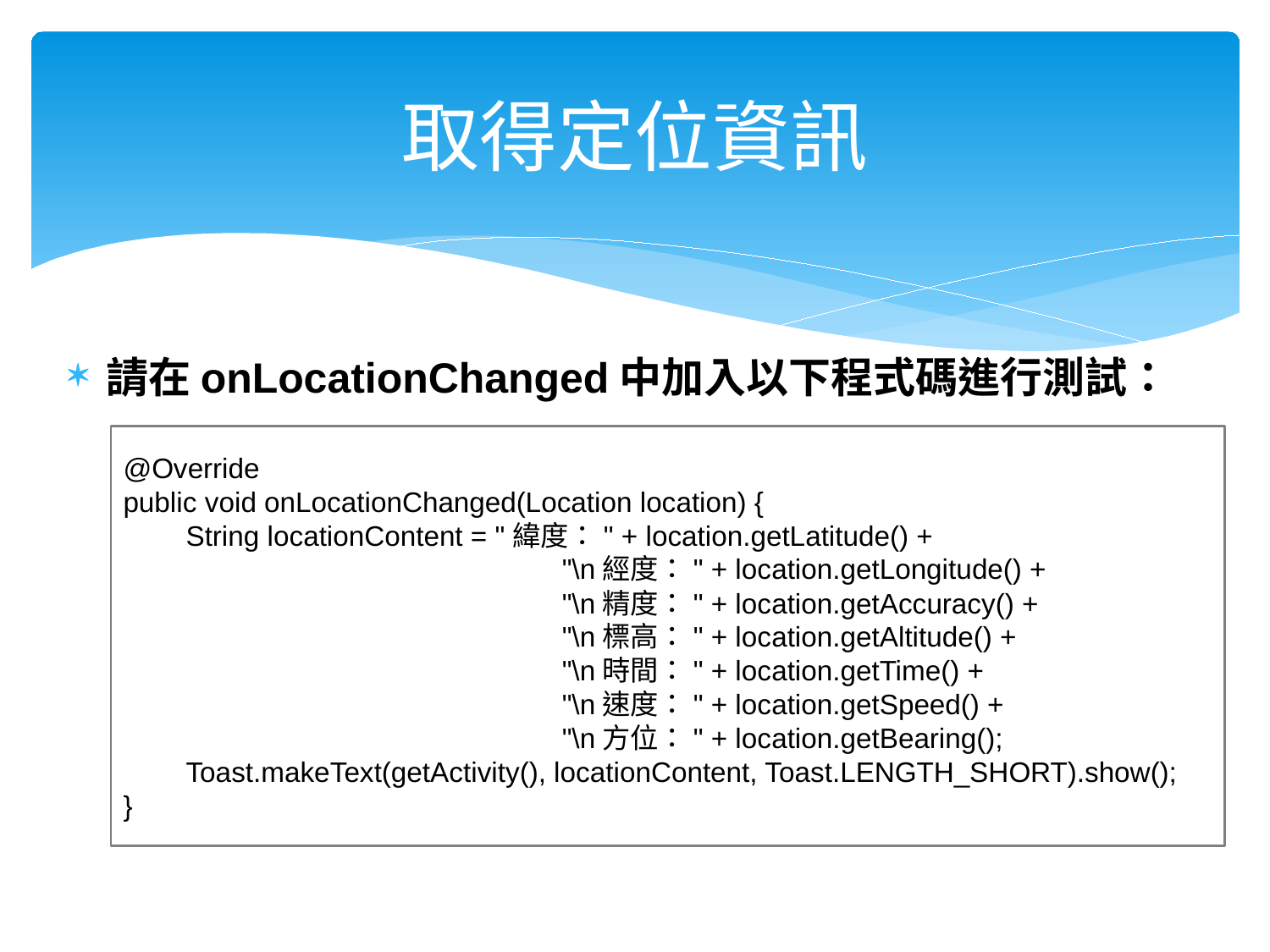

# 取得定位資訊
請在onLocationChanged中加入以下程式碼進行測試：
@Override
public void onLocationChanged(Location location) {
        String locationContent = "緯度：" + location.getLatitude() +
                                                        "\n經度：" + location.getLongitude() +
                                                        "\n精度：" + location.getAccuracy() +
                                                        "\n標高：" + location.getAltitude() +
                                                        "\n時間：" + location.getTime() +
                                                        "\n速度：" + location.getSpeed() +
                                                        "\n方位：" + location.getBearing();
        Toast.makeText(getActivity(), locationContent, Toast.LENGTH_SHORT).show();
}